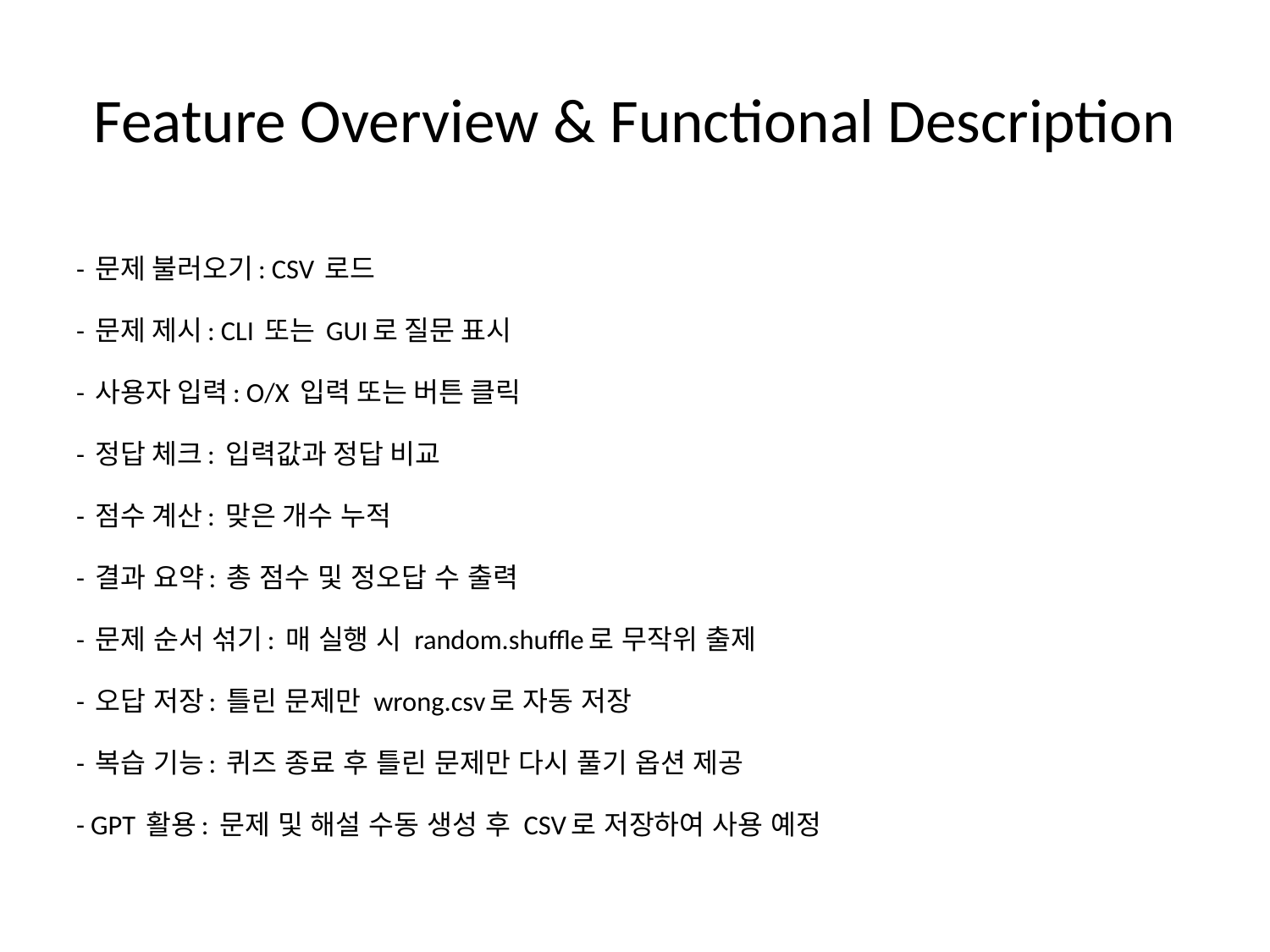

# Feature Overview & Functional Description
- 문제 불러오기: CSV 로드
- 문제 제시: CLI 또는 GUI로 질문 표시
- 사용자 입력: O/X 입력 또는 버튼 클릭
- 정답 체크: 입력값과 정답 비교
- 점수 계산: 맞은 개수 누적
- 결과 요약: 총 점수 및 정오답 수 출력
- 문제 순서 섞기: 매 실행 시 random.shuffle로 무작위 출제
- 오답 저장: 틀린 문제만 wrong.csv로 자동 저장
- 복습 기능: 퀴즈 종료 후 틀린 문제만 다시 풀기 옵션 제공
- GPT 활용: 문제 및 해설 수동 생성 후 CSV로 저장하여 사용 예정